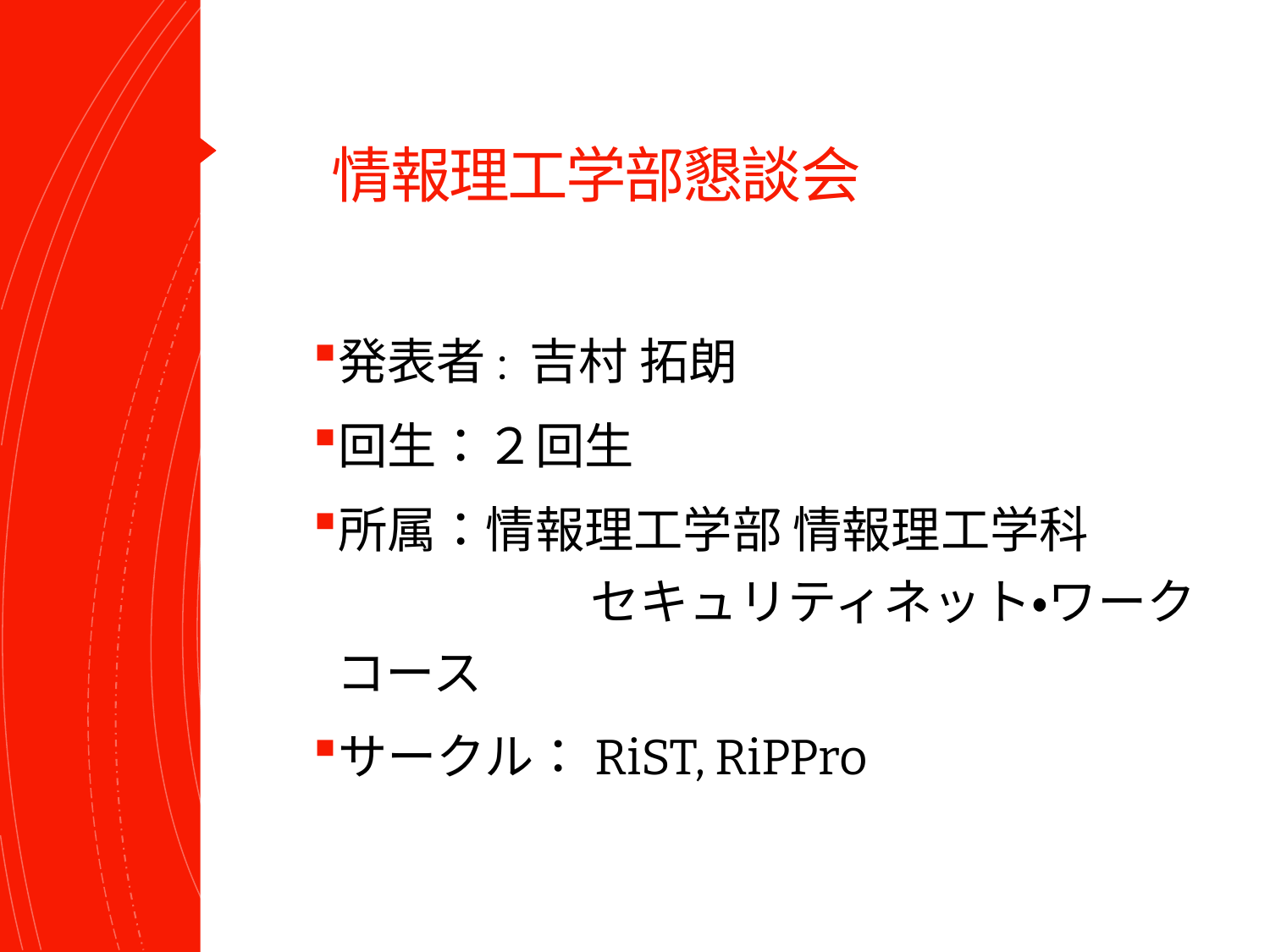

# 情報理工学部懇談会

発表者: 吉村 拓朗
回生：２回生
所属：情報理工学部 情報理工学科
		セキュリティネット・ワークコース
サークル：RiST, RiPPro